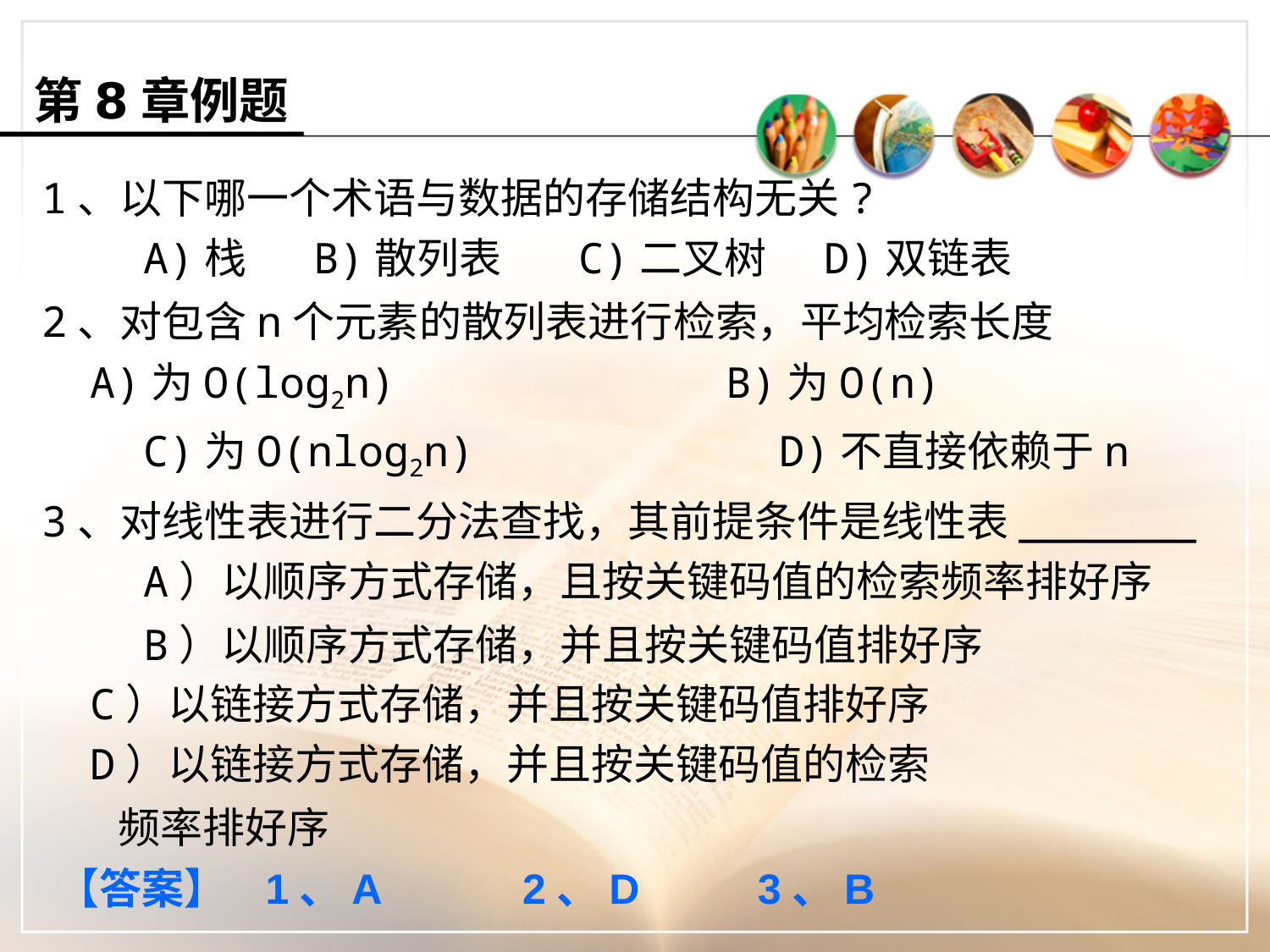

第8章例题
1、以下哪一个术语与数据的存储结构无关?
    A)栈      B)散列表       C)二叉树     D)双链表
2、对包含n个元素的散列表进行检索，平均检索长度
    A)为O(log2n)             B)为O(n)
    C)为O(nlog2n)            D)不直接依赖于n
3、对线性表进行二分法查找，其前提条件是线性表_______
    A）以顺序方式存储，且按关键码值的检索频率排好序
    B）以顺序方式存储，并且按关键码值排好序
    C）以链接方式存储，并且按关键码值排好序
    D）以链接方式存储，并且按关键码值的检索
       频率排好序
【答案】   1、A            2、D          3、B